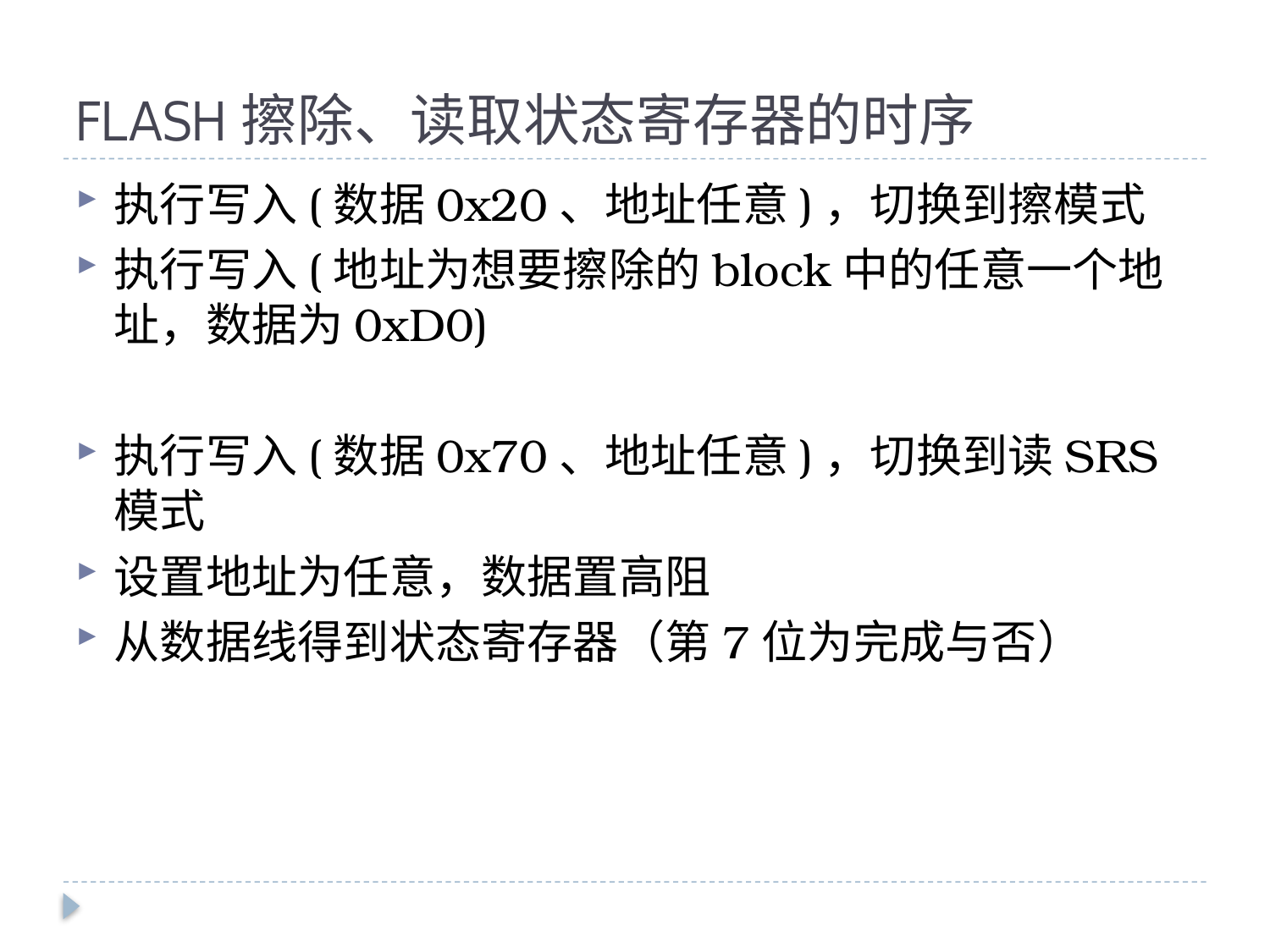

# FLASH擦除、读取状态寄存器的时序
执行写入(数据0x20、地址任意)，切换到擦模式
执行写入(地址为想要擦除的block中的任意一个地址，数据为0xD0)

执行写入(数据0x70、地址任意)，切换到读SRS模式
设置地址为任意，数据置高阻
从数据线得到状态寄存器（第7位为完成与否）